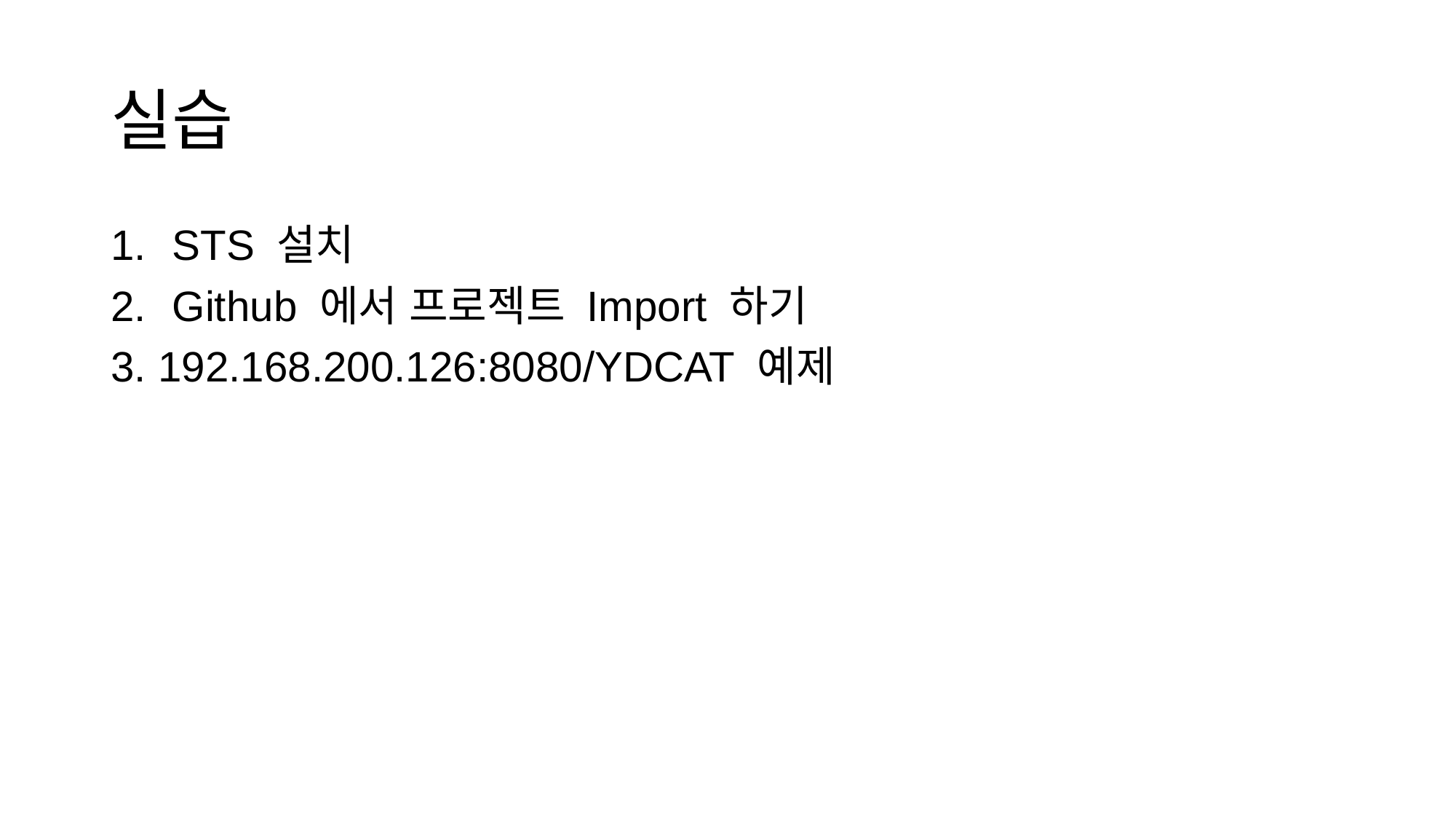

# 실습
STS 설치
Github 에서 프로젝트 Import 하기
3. 192.168.200.126:8080/YDCAT 예제